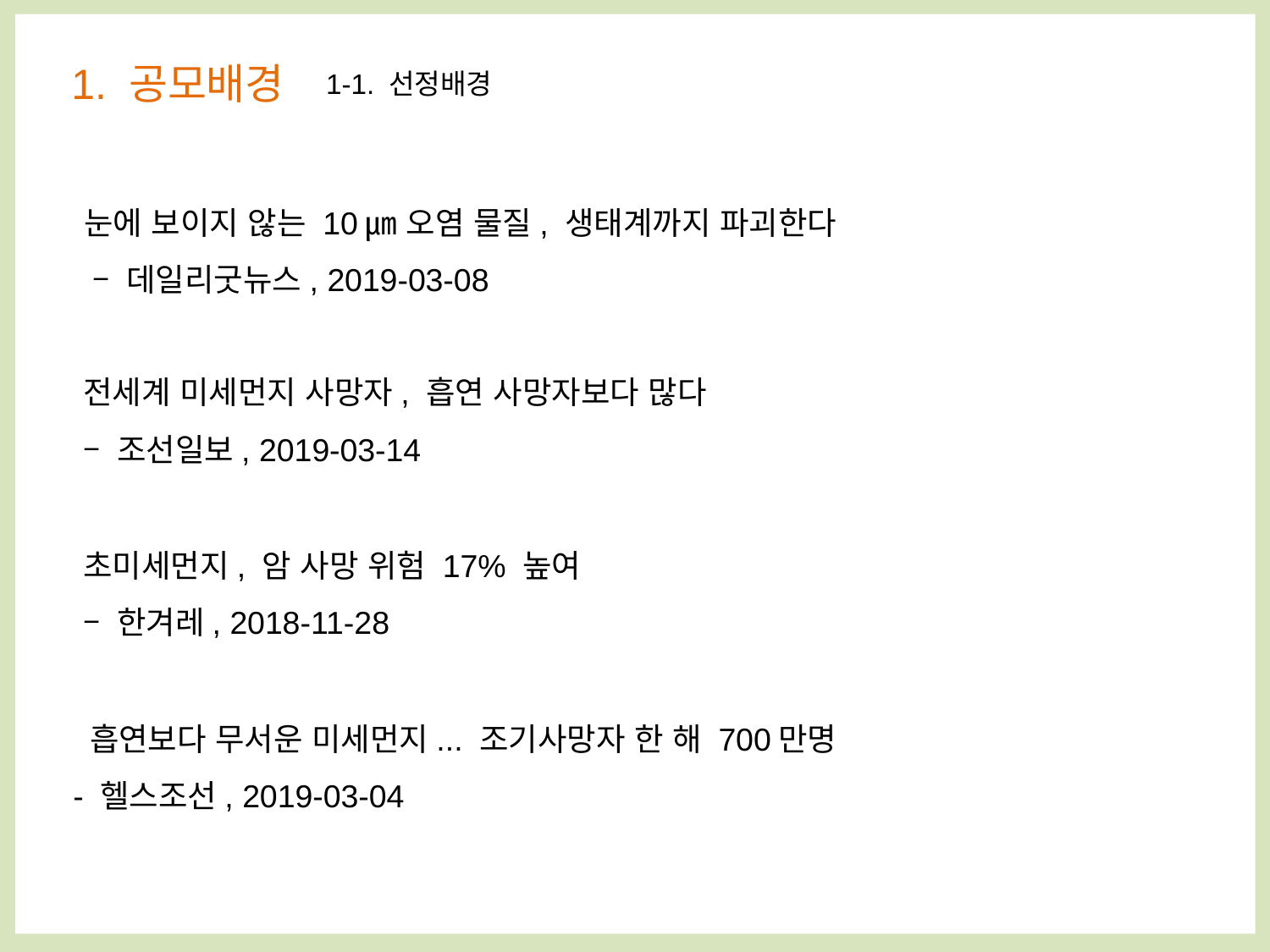

1. 공모배경
1-1. 선정배경
눈에 보이지 않는 10㎛ 오염 물질, 생태계까지 파괴한다
 – 데일리굿뉴스, 2019-03-08
전세계 미세먼지 사망자, 흡연 사망자보다 많다
– 조선일보, 2019-03-14
초미세먼지, 암 사망 위험 17% 높여
– 한겨레, 2018-11-28
 흡연보다 무서운 미세먼지... 조기사망자 한 해 700만명
- 헬스조선, 2019-03-04